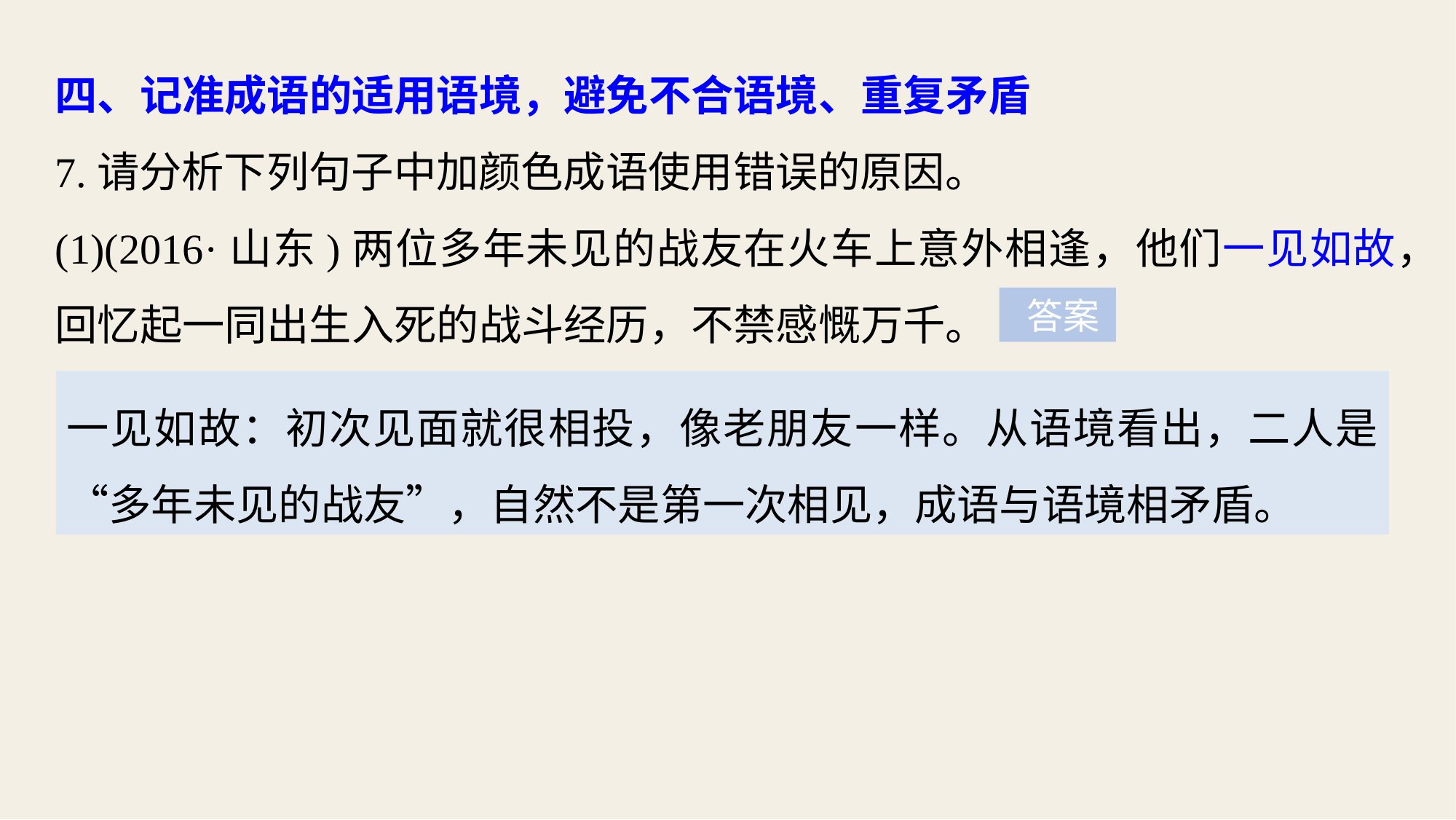

四、记准成语的适用语境，避免不合语境、重复矛盾
7.请分析下列句子中加颜色成语使用错误的原因。
(1)(2016·山东)两位多年未见的战友在火车上意外相逢，他们一见如故，回忆起一同出生入死的战斗经历，不禁感慨万千。
 答案
一见如故：初次见面就很相投，像老朋友一样。从语境看出，二人是“多年未见的战友”，自然不是第一次相见，成语与语境相矛盾。